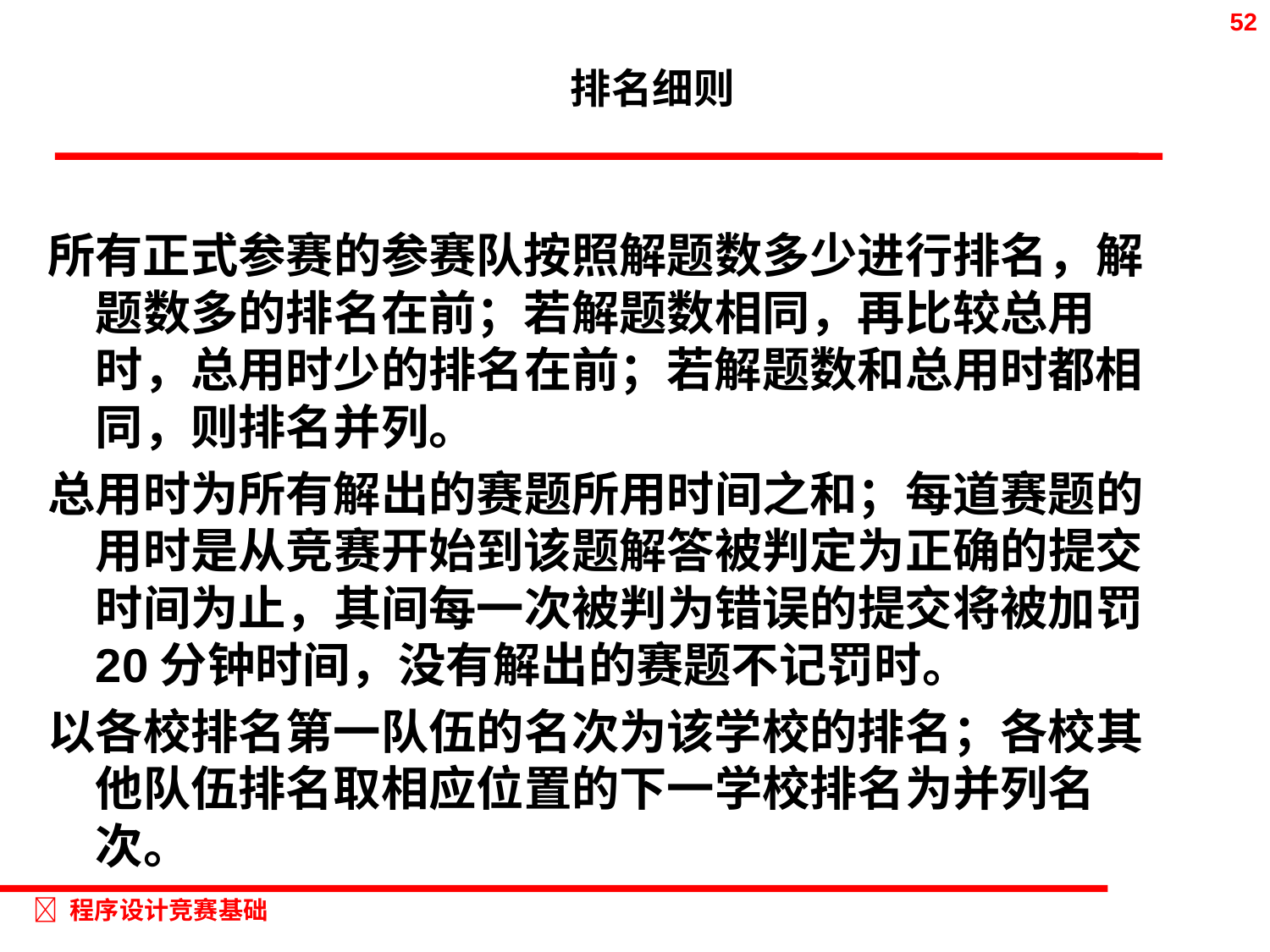

# 排名细则
所有正式参赛的参赛队按照解题数多少进行排名，解题数多的排名在前；若解题数相同，再比较总用时，总用时少的排名在前；若解题数和总用时都相同，则排名并列。
总用时为所有解出的赛题所用时间之和；每道赛题的用时是从竞赛开始到该题解答被判定为正确的提交时间为止，其间每一次被判为错误的提交将被加罚20分钟时间，没有解出的赛题不记罚时。
以各校排名第一队伍的名次为该学校的排名；各校其他队伍排名取相应位置的下一学校排名为并列名次。